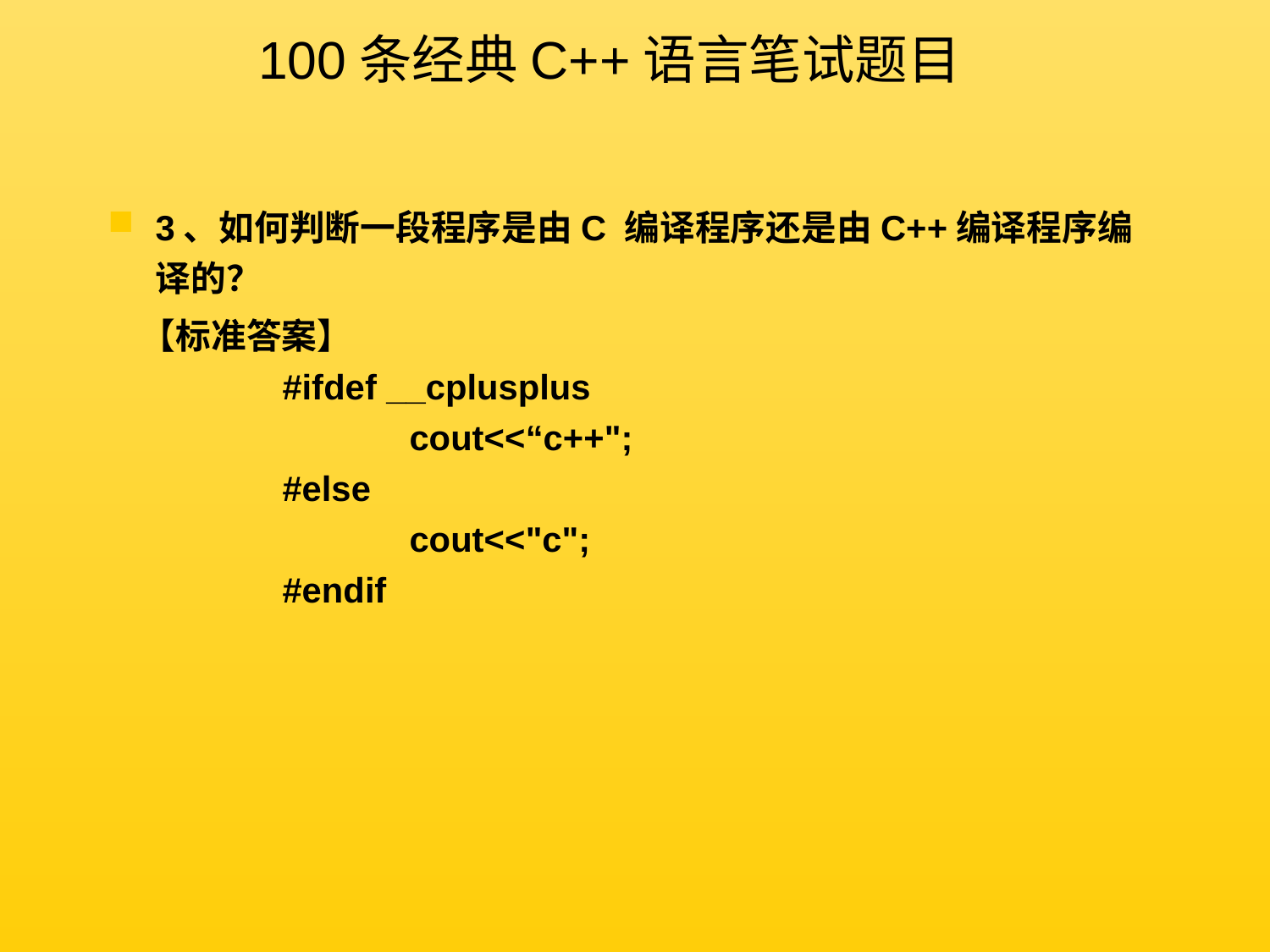

100条经典C++语言笔试题目
3、如何判断一段程序是由C 编译程序还是由C++编译程序编译的？
   【标准答案】
	#ifdef __cplusplus
		cout<<“c++";
	#else
		cout<<"c";
	#endif